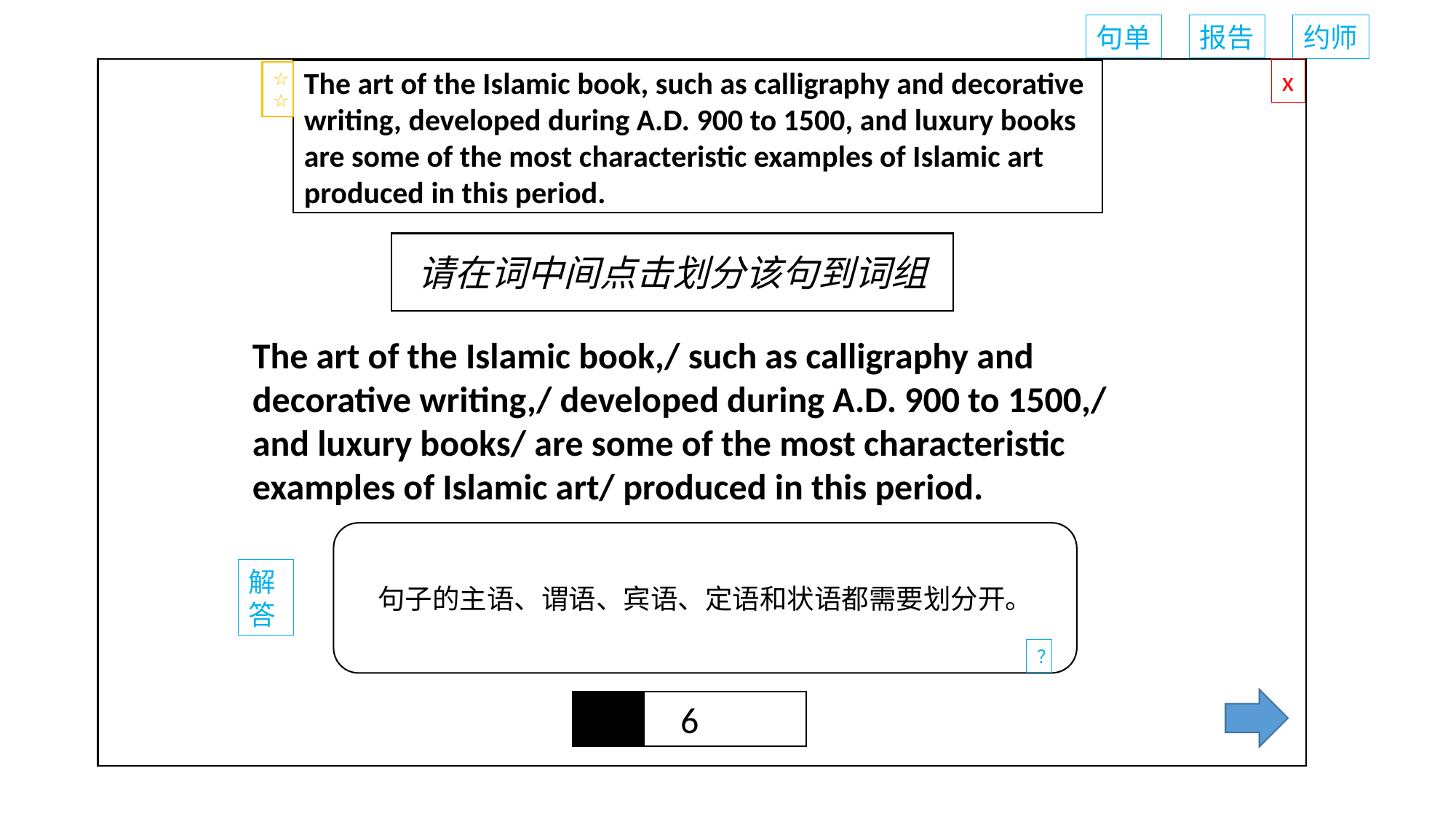

句单
报告
约师

x
The art of the Islamic book, such as calligraphy and decorative writing, developed during A.D. 900 to 1500, and luxury books are some of the most characteristic examples of Islamic art produced in this period.
☆☆
00: 00
请在词中间点击划分该句到词组
The art of the Islamic book,/ such as calligraphy and decorative writing,/ developed during A.D. 900 to 1500,/ and luxury books/ are some of the most characteristic examples of Islamic art/ produced in this period.
句子的主语、谓语、宾语、定语和状语都需要划分开。
解
答
？

6